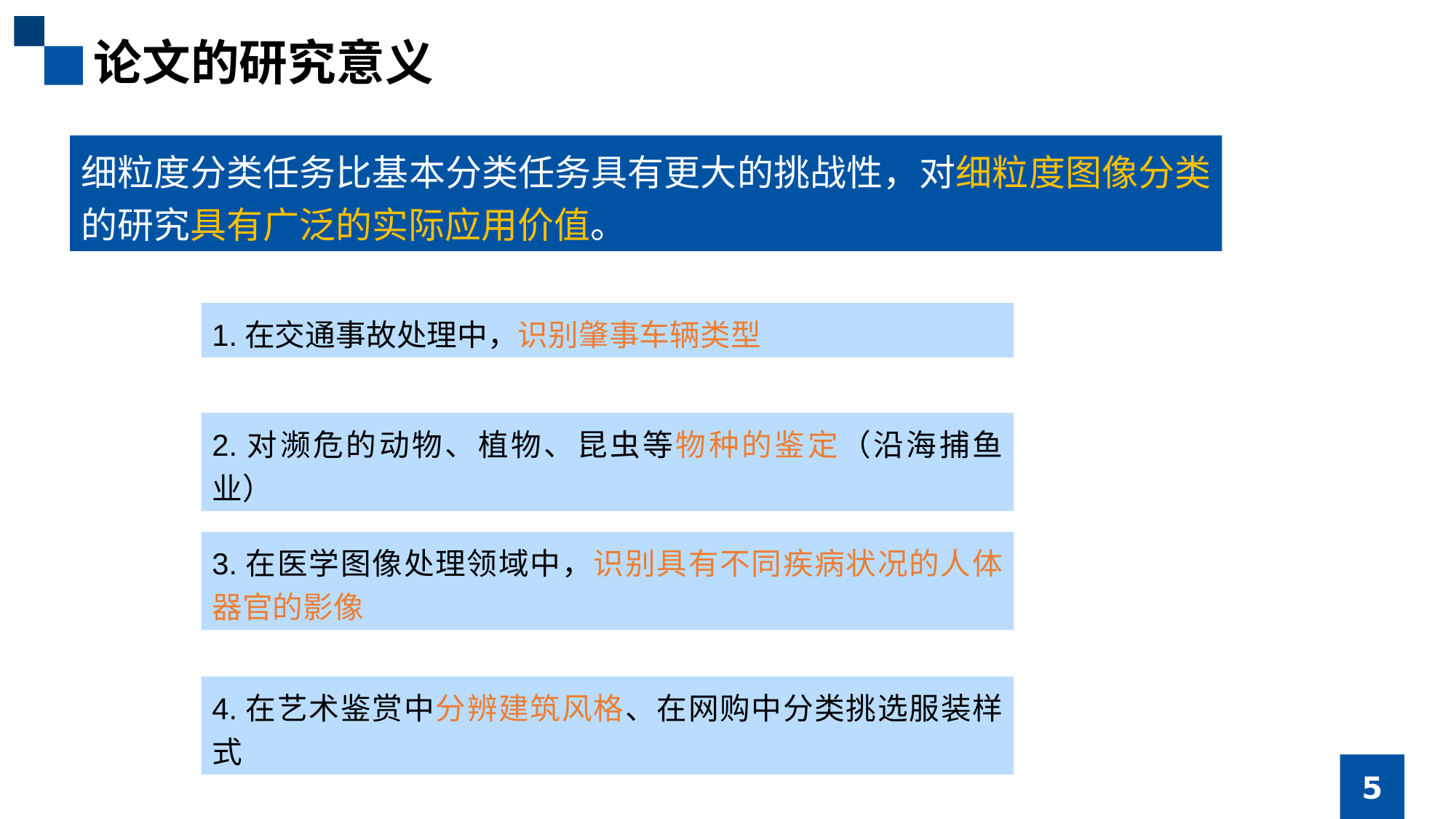

论文的研究意义
细粒度分类任务比基本分类任务具有更大的挑战性，对细粒度图像分类的研究具有广泛的实际应用价值。
1.在交通事故处理中，识别肇事车辆类型
2.对濒危的动物、植物、昆虫等物种的鉴定（沿海捕鱼业）
3.在医学图像处理领域中，识别具有不同疾病状况的人体器官的影像
4.在艺术鉴赏中分辨建筑风格、在网购中分类挑选服装样式
5